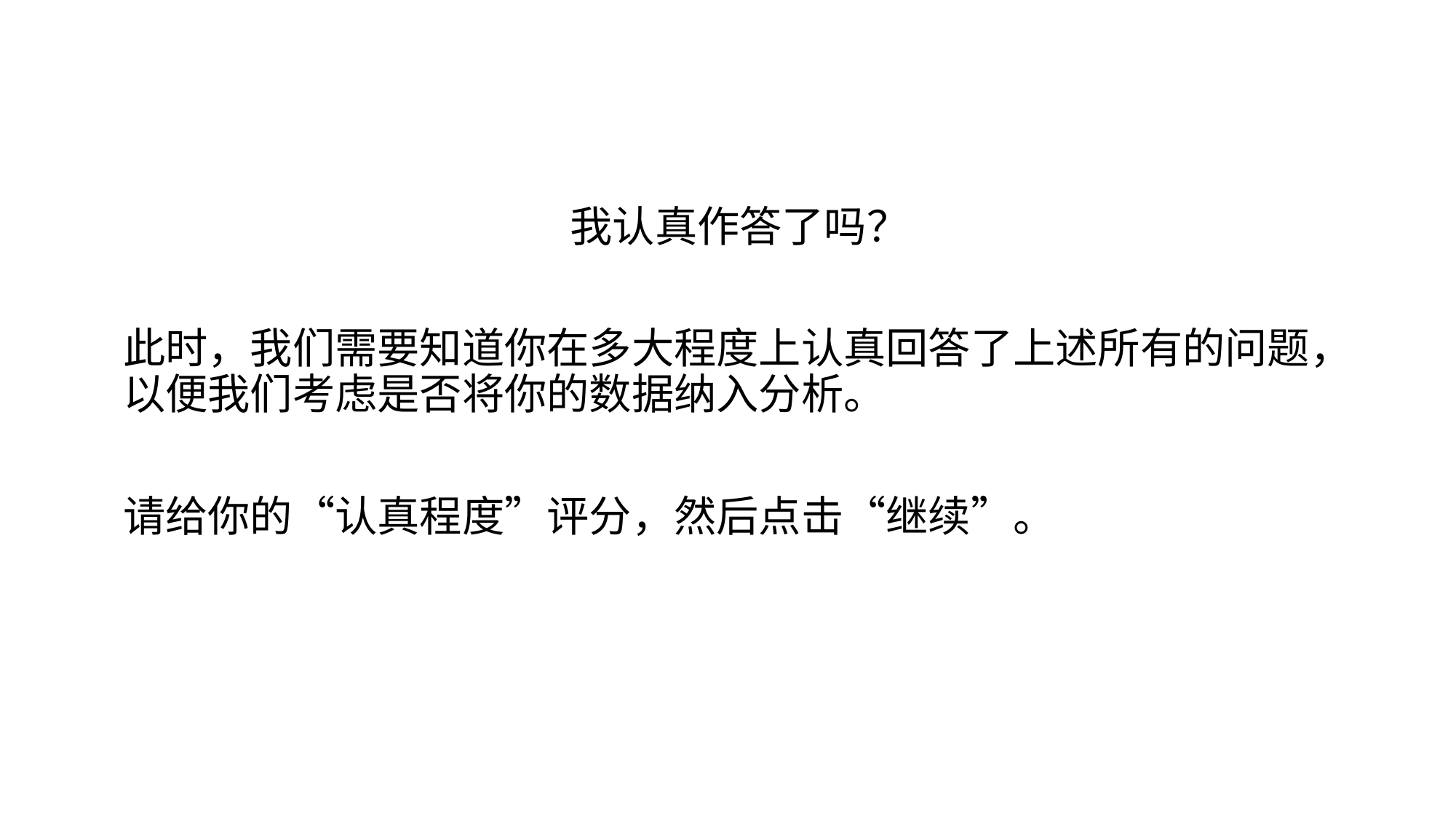

我认真作答了吗？

此时，我们需要知道你在多大程度上认真回答了上述所有的问题，以便我们考虑是否将你的数据纳入分析。

请给你的“认真程度”评分，然后点击“继续”。